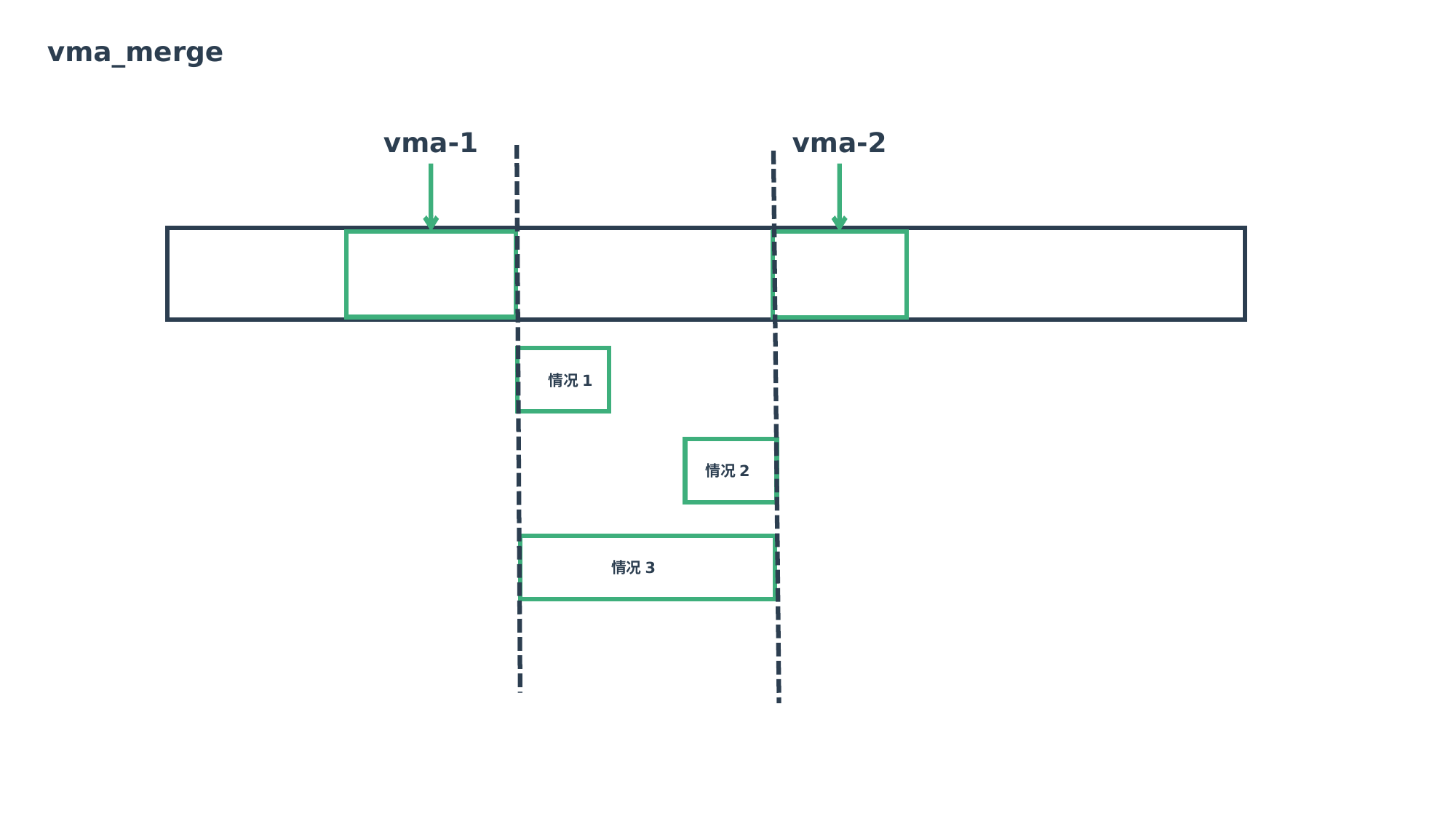

vma_merge
vma-1
vma-2

\
情况1

情况2

情况3